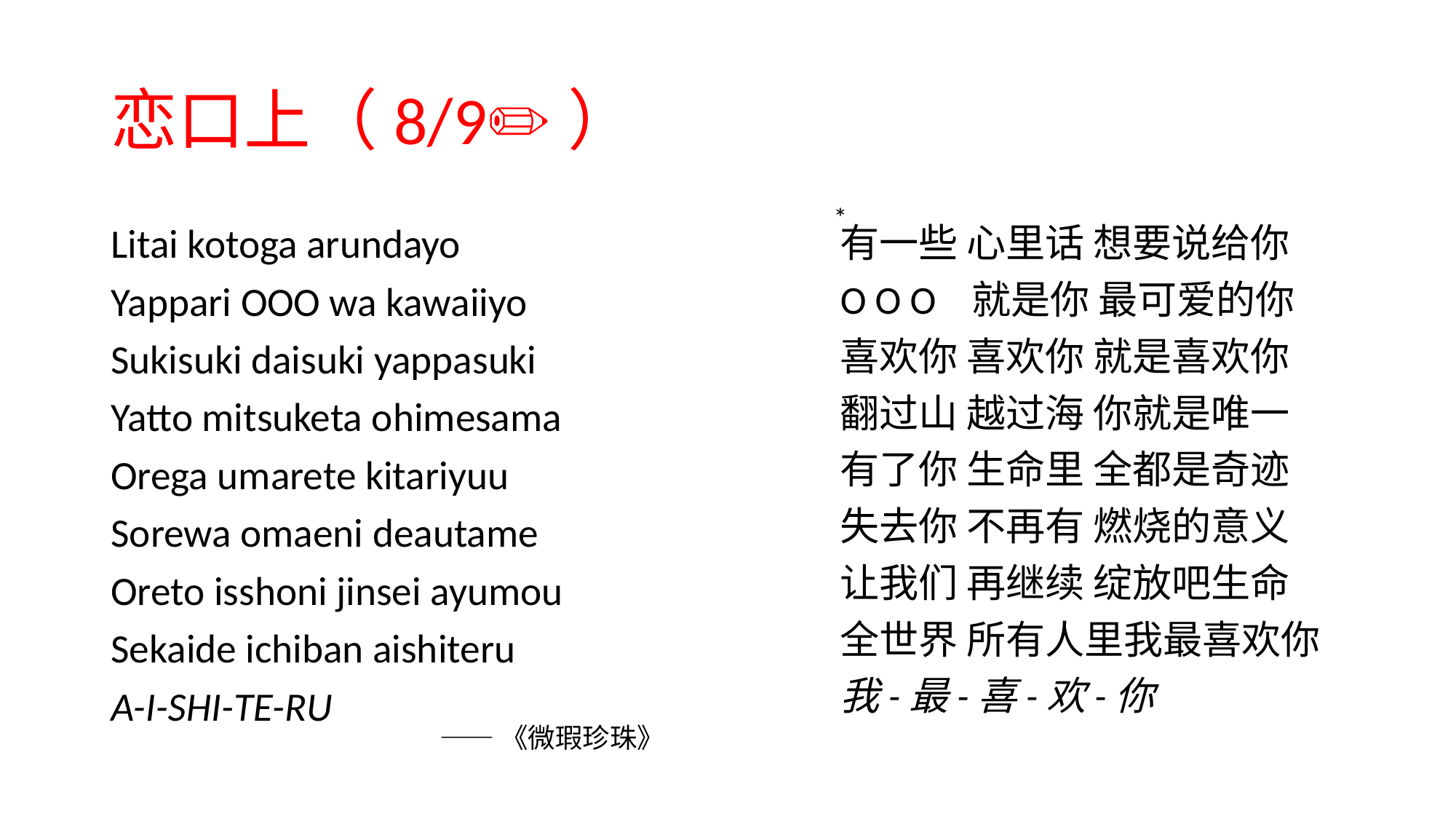

# 恋口上（8/9✏️）
*
Litai kotoga arundayo
Yappari OOO wa kawaiiyo
Sukisuki daisuki yappasuki
Yatto mitsuketa ohimesama
Orega umarete kitariyuu
Sorewa omaeni deautame
Oreto isshoni jinsei ayumou
Sekaide ichiban aishiteru
A-I-SHI-TE-RU
有一些 心里话 想要说给你
O O O   就是你 最可爱的你
喜欢你 喜欢你 就是喜欢你
翻过山 越过海 你就是唯一
有了你 生命里 全都是奇迹
失去你 不再有 燃烧的意义
让我们 再继续 绽放吧生命
全世界 所有人里我最喜欢你
我-最-喜-欢-你
——《微瑕珍珠》